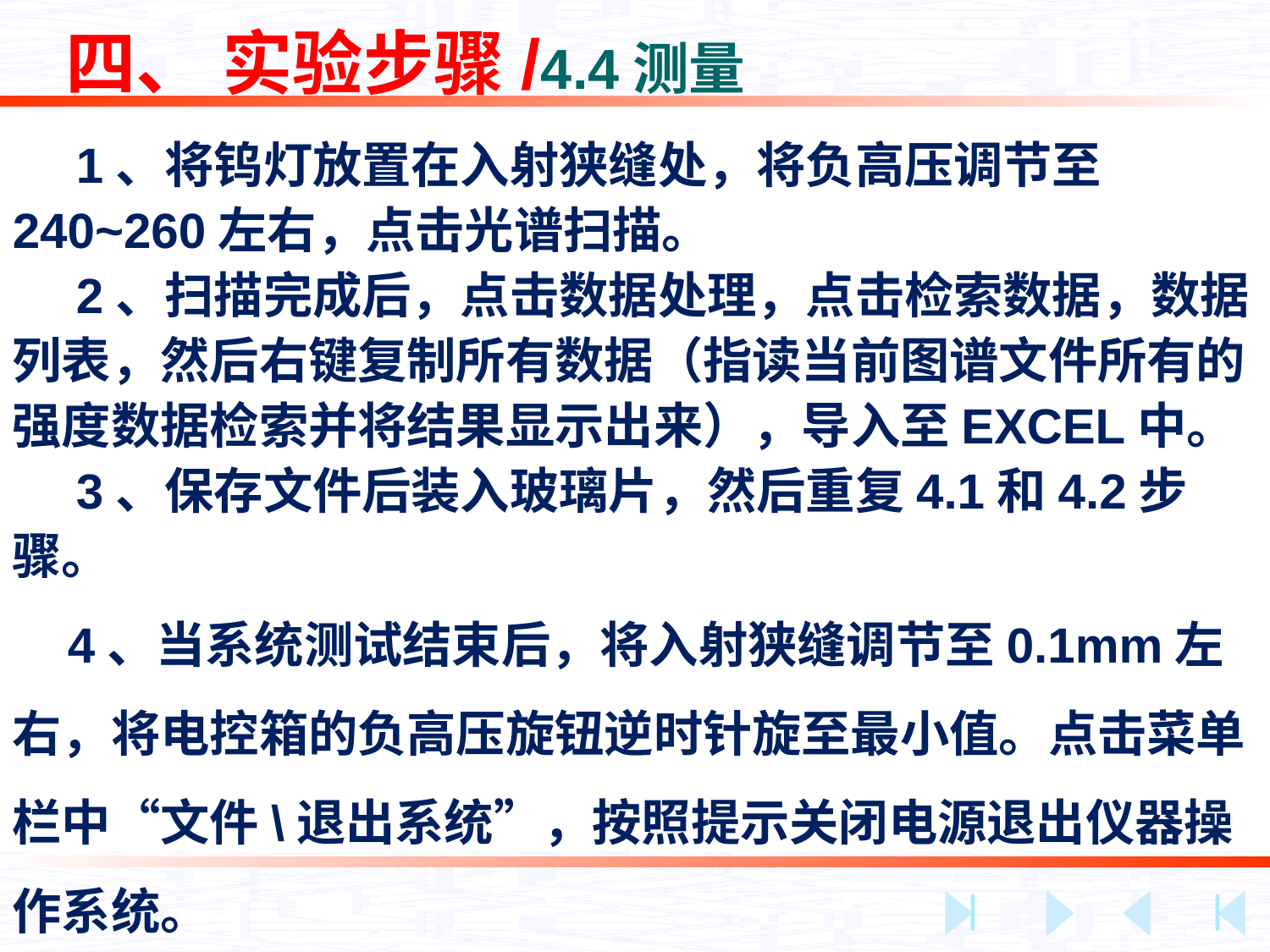

四、 实验步骤/4.4测量
1、将钨灯放置在入射狭缝处，将负高压调节至240~260左右，点击光谱扫描。
2、扫描完成后，点击数据处理，点击检索数据，数据列表，然后右键复制所有数据（指读当前图谱文件所有的强度数据检索并将结果显示出来），导入至EXCEL中。
3、保存文件后装入玻璃片，然后重复4.1和4.2步骤。
    4、当系统测试结束后，将入射狭缝调节至0.1mm左右，将电控箱的负高压旋钮逆时针旋至最小值。点击菜单栏中“文件\退出系统”，按照提示关闭电源退出仪器操作系统。